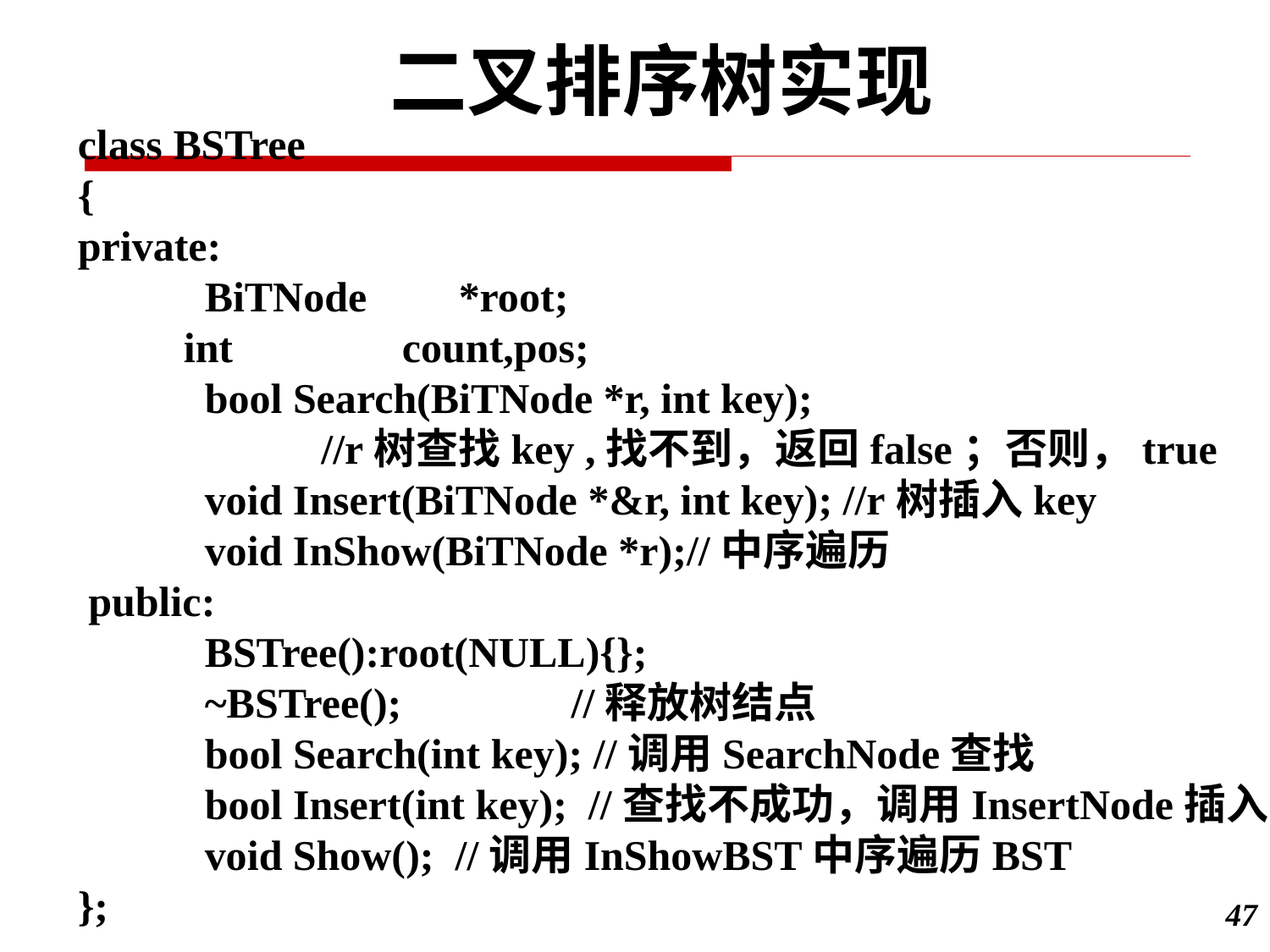

二叉排序树实现
class BSTree
{
private:
	BiTNode	*root;
          int                count,pos;
	bool Search(BiTNode *r, int key);
                       //r树查找key ,找不到，返回false；否则，true
	void Insert(BiTNode *&r, int key); //r树插入key
	void InShow(BiTNode *r);//中序遍历
 public:
	BSTree():root(NULL){};
	~BSTree();                //释放树结点
	bool Search(int key); //调用SearchNode查找
	bool Insert(int key);  //查找不成功，调用InsertNode插入
	void Show();  //调用InShowBST中序遍历BST
};
47